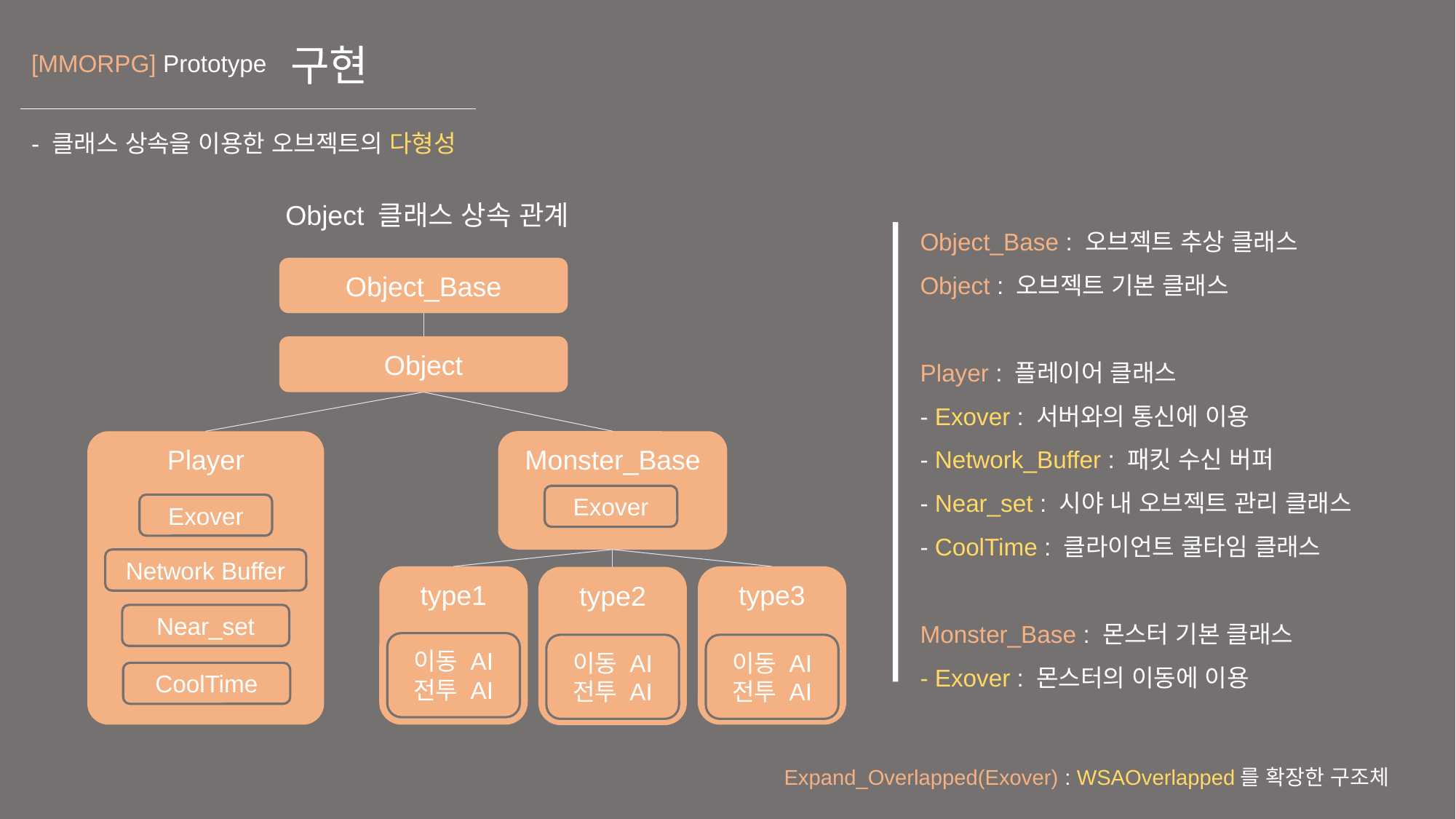

# 구현
[MMORPG] Prototype
- 클래스 상속을 이용한 오브젝트의 다형성
  Object 클래스 상속 관계

Object_Base : 오브젝트 추상 클래스
Object : 오브젝트 기본 클래스

Player : 플레이어 클래스
- Exover : 서버와의 통신에 이용
- Network_Buffer : 패킷 수신 버퍼
- Near_set : 시야 내 오브젝트 관리 클래스
- CoolTime : 클라이언트 쿨타임 클래스

Monster_Base : 몬스터 기본 클래스
- Exover : 몬스터의 이동에 이용
Object_Base
Object
Monster_Base
Player
Exover
Exover
Network Buffer
type1

type3

type2

Near_set
이동 AI 전투 AI
이동 AI 전투 AI
이동 AI 전투 AI
CoolTime
Expand_Overlapped(Exover) : WSAOverlapped를 확장한 구조체